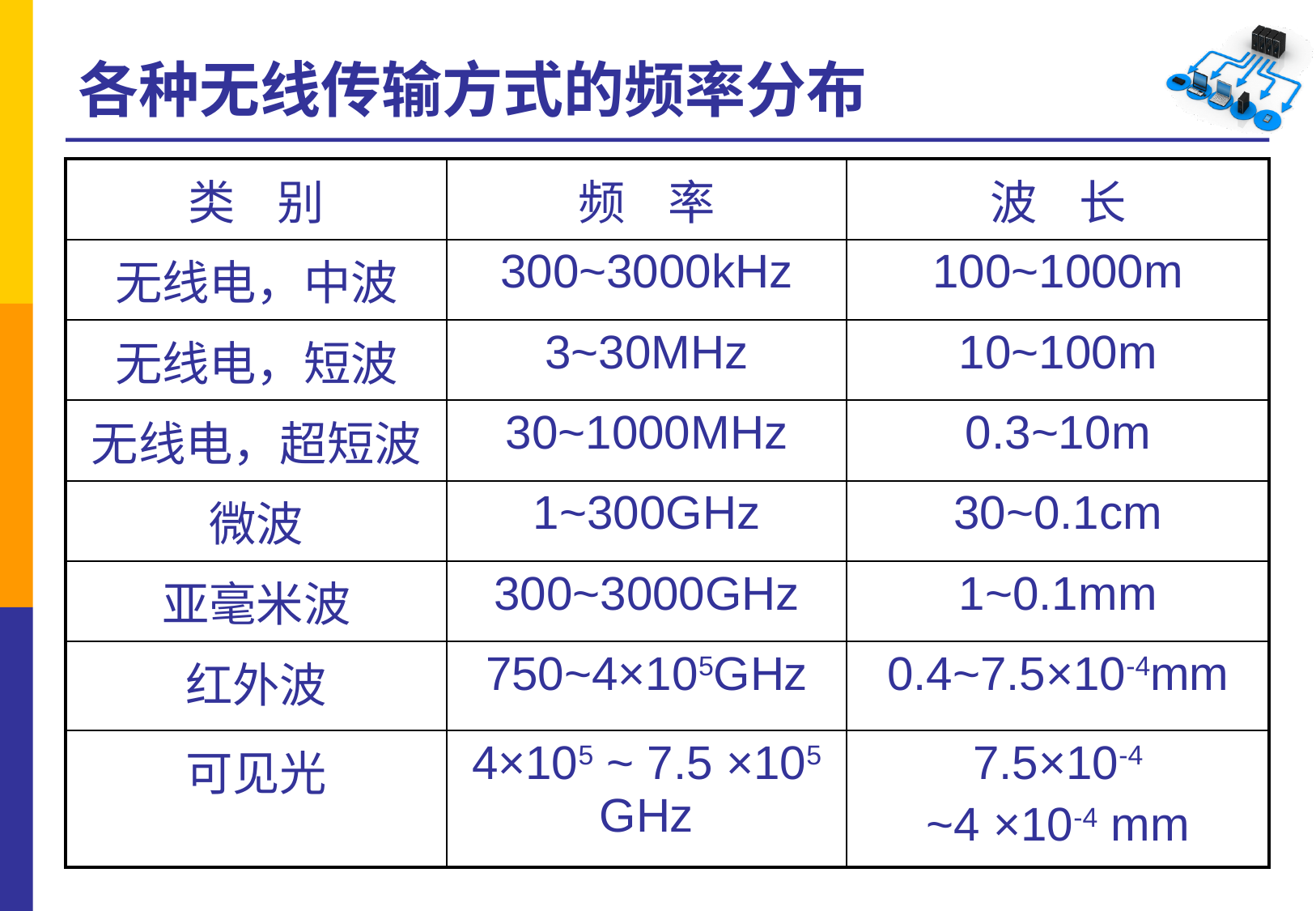

# 各种无线传输方式的频率分布
| 类 别 | 频 率 | 波 长 |
| --- | --- | --- |
| 无线电，中波 | 300~3000kHz | 100~1000m |
| 无线电，短波 | 3~30MHz | 10~100m |
| 无线电，超短波 | 30~1000MHz | 0.3~10m |
| 微波 | 1~300GHz | 30~0.1cm |
| 亚毫米波 | 300~3000GHz | 1~0.1mm |
| 红外波 | 750~4×105GHz | 0.4~7.5×10-4mm |
| 可见光 | 4×105 ~ 7.5 ×105 GHz | 7.5×10-4 ~4 ×10-4 mm |